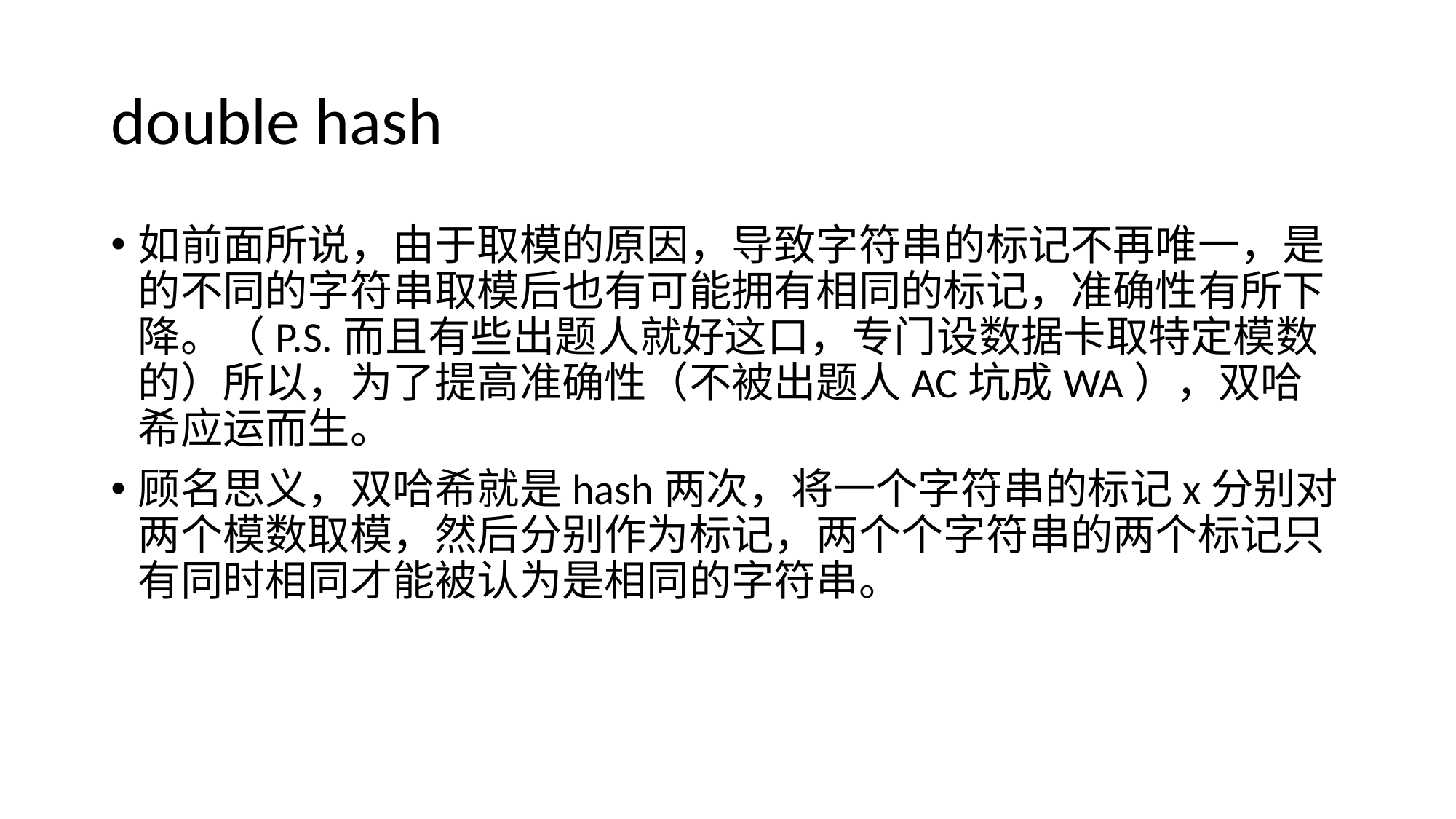

# double hash
如前面所说，由于取模的原因，导致字符串的标记不再唯一，是的不同的字符串取模后也有可能拥有相同的标记，准确性有所下降。（P.S.而且有些出题人就好这口，专门设数据卡取特定模数的）所以，为了提高准确性（不被出题人AC坑成WA），双哈希应运而生。
顾名思义，双哈希就是hash两次，将一个字符串的标记x分别对两个模数取模，然后分别作为标记，两个个字符串的两个标记只有同时相同才能被认为是相同的字符串。